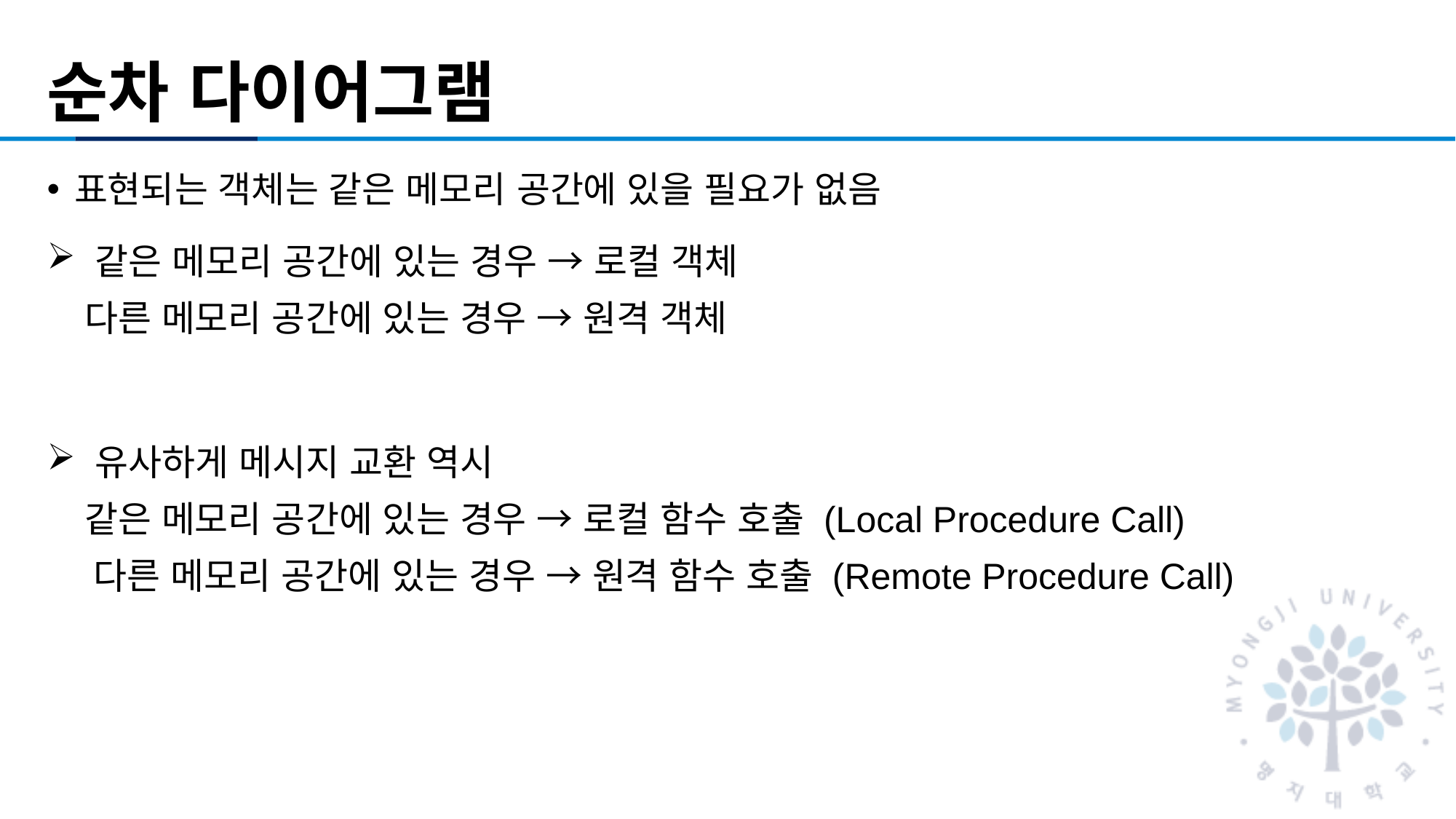

# 순차 다이어그램
표현되는 객체는 같은 메모리 공간에 있을 필요가 없음
 같은 메모리 공간에 있는 경우 → 로컬 객체
 다른 메모리 공간에 있는 경우 → 원격 객체

 유사하게 메시지 교환 역시
 같은 메모리 공간에 있는 경우 → 로컬 함수 호출 (Local Procedure Call)
 다른 메모리 공간에 있는 경우 → 원격 함수 호출 (Remote Procedure Call)